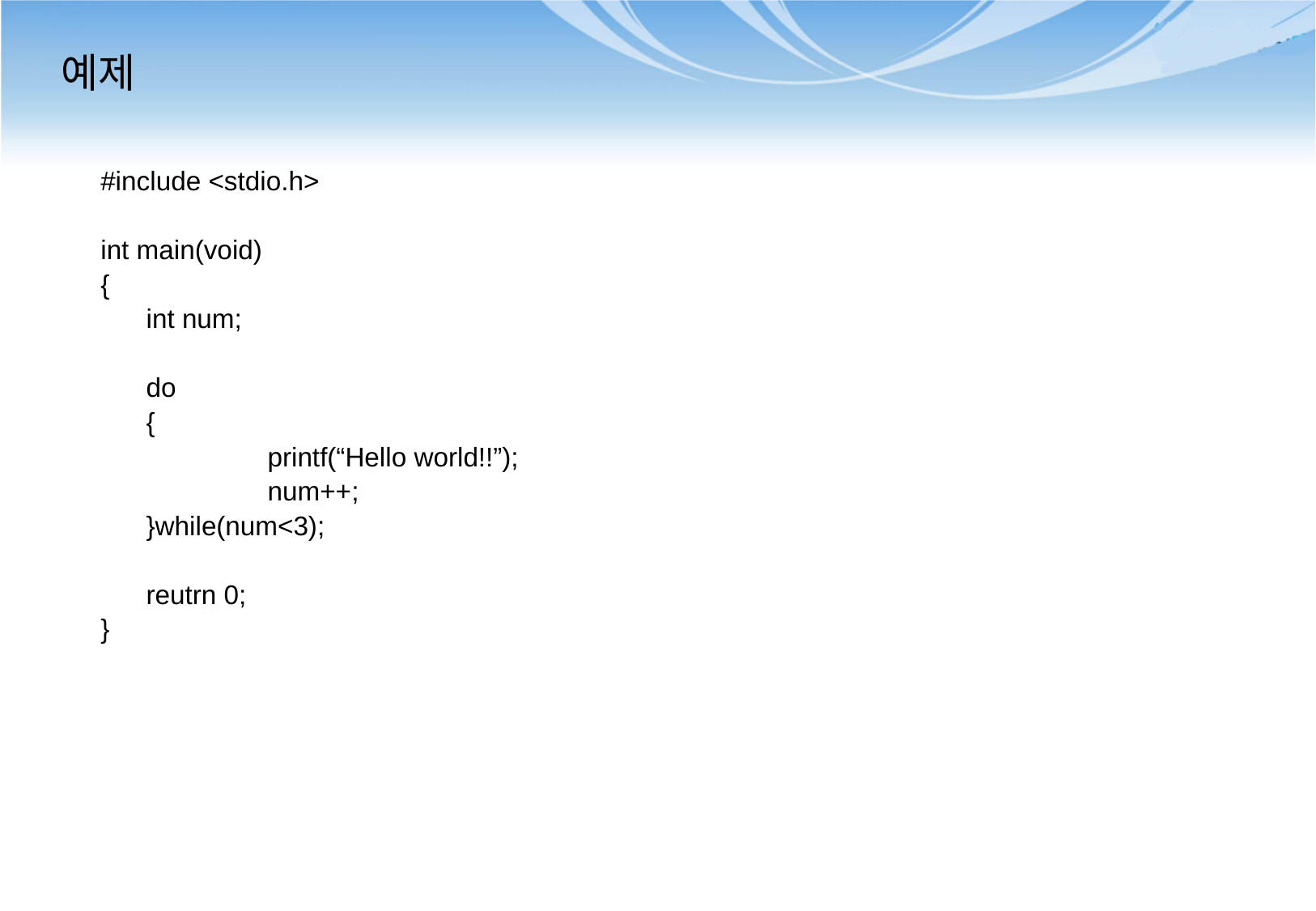

# 예제
#include <stdio.h>

int main(void)
{
	int num;

	do
	{
		printf(“Hello world!!”);
		num++;
	}while(num<3);

	reutrn 0;
}